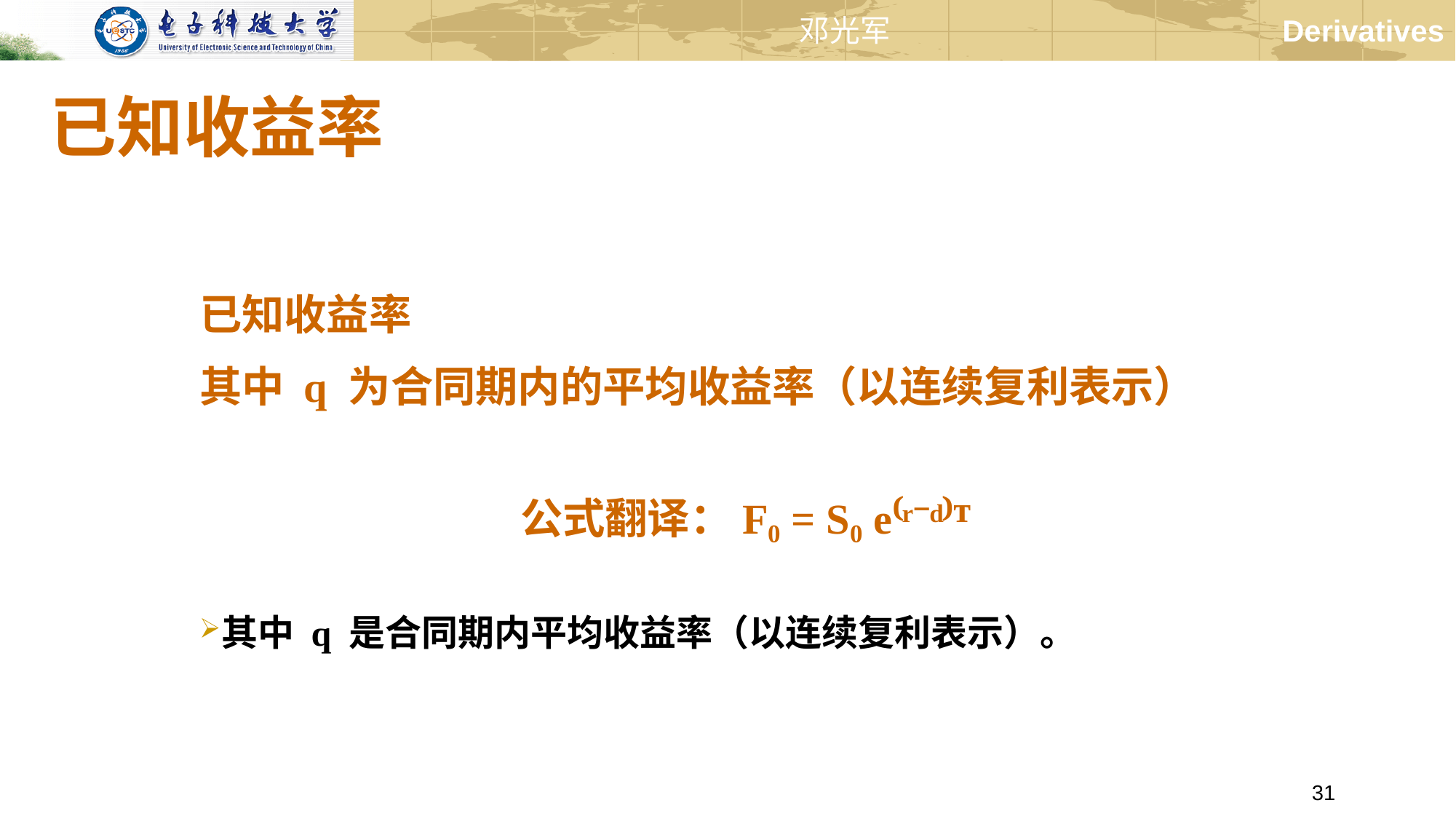

# 已知收益率
已知收益率
其中 q 为合同期内的平均收益率（以连续复利表示）

公式翻译：F₀ = S₀ e⁽ʳ⁻ᵈ⁾ᵀ

其中 q 是合同期内平均收益率（以连续复利表示）。